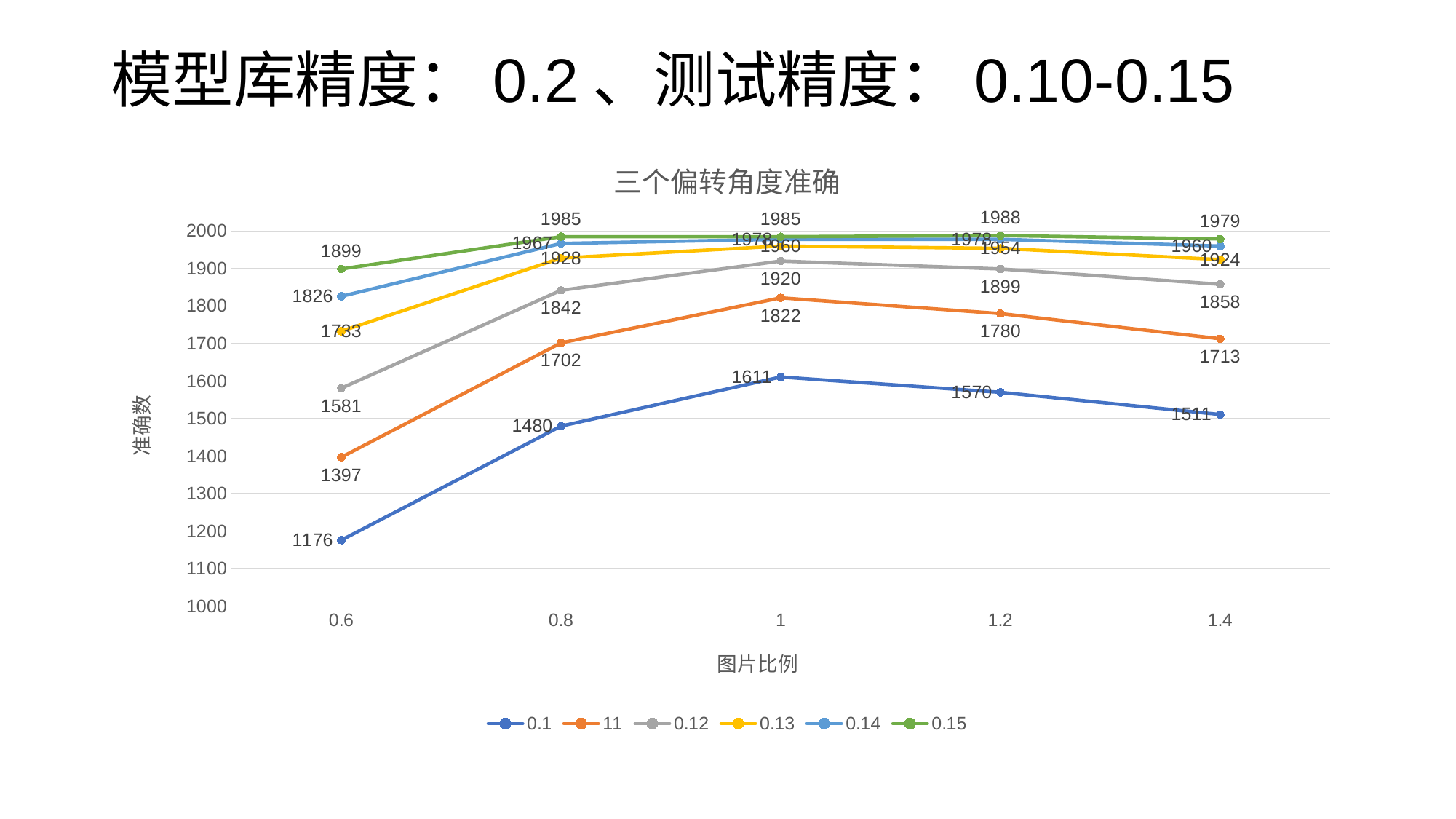

# 模型库精度：0.2、测试精度：0.10-0.15

### Chart: 三个偏转角度准确

| Category | 0.1 | 11 | 0.12 | 0.13 | 0.14 | 0.15 |
|---|---|---|---|---|---|---|
| 0.6 | 1176.0 | 1397.0 | 1581.0 | 1733.0 | 1826.0 | 1899.0 |
| 0.8 | 1480.0 | 1702.0 | 1842.0 | 1928.0 | 1967.0 | 1985.0 |
| 1 | 1611.0 | 1822.0 | 1920.0 | 1960.0 | 1978.0 | 1985.0 |
| 1.2 | 1570.0 | 1780.0 | 1899.0 | 1954.0 | 1978.0 | 1988.0 |
| 1.4 | 1511.0 | 1713.0 | 1858.0 | 1924.0 | 1960.0 | 1979.0 |